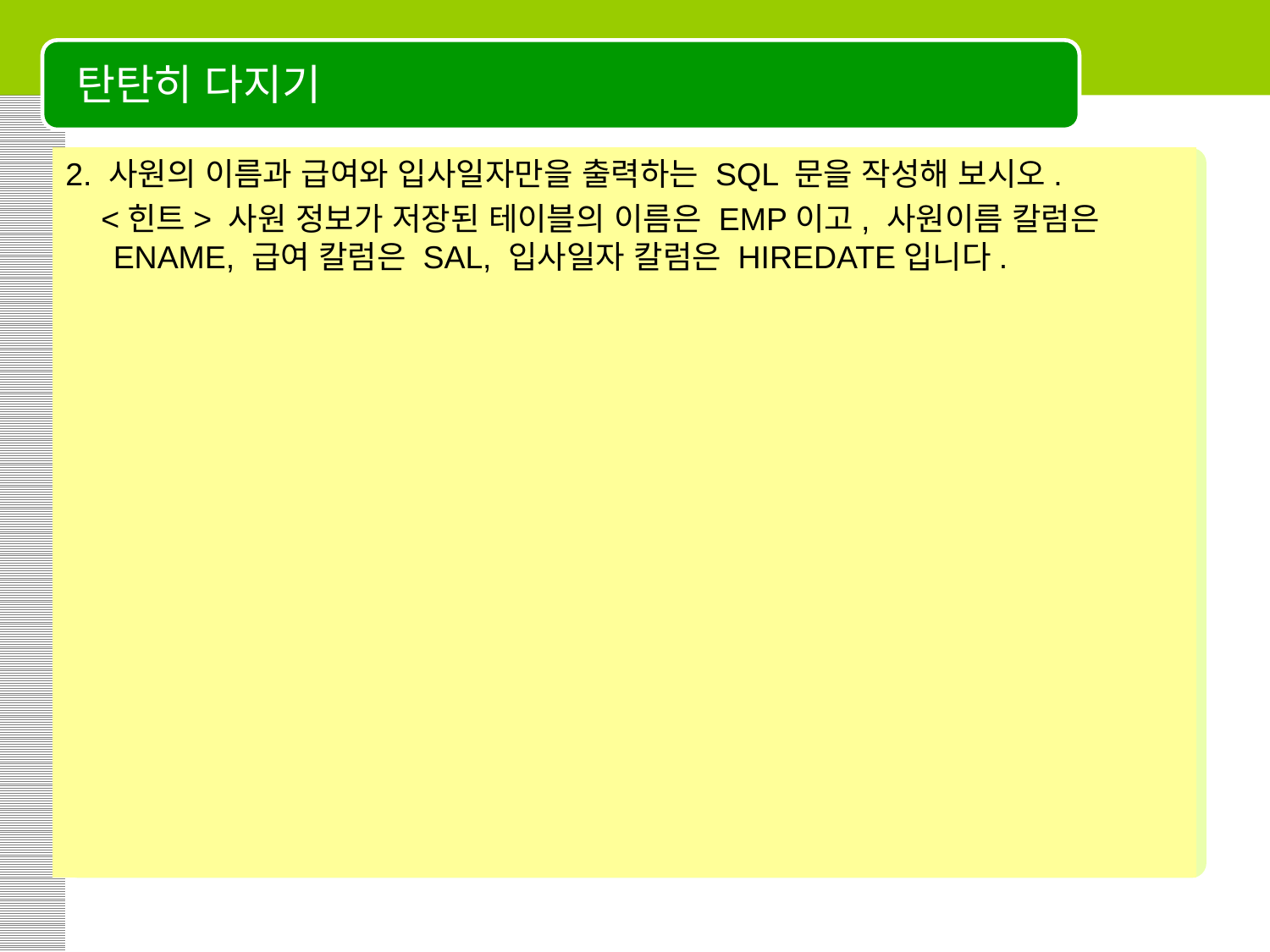

# 탄탄히 다지기
2. 사원의 이름과 급여와 입사일자만을 출력하는 SQL 문을 작성해 보시오.
    <힌트> 사원 정보가 저장된 테이블의 이름은 EMP이고, 사원이름 칼럼은 ENAME, 급여 칼럼은 SAL, 입사일자 칼럼은 HIREDATE입니다.